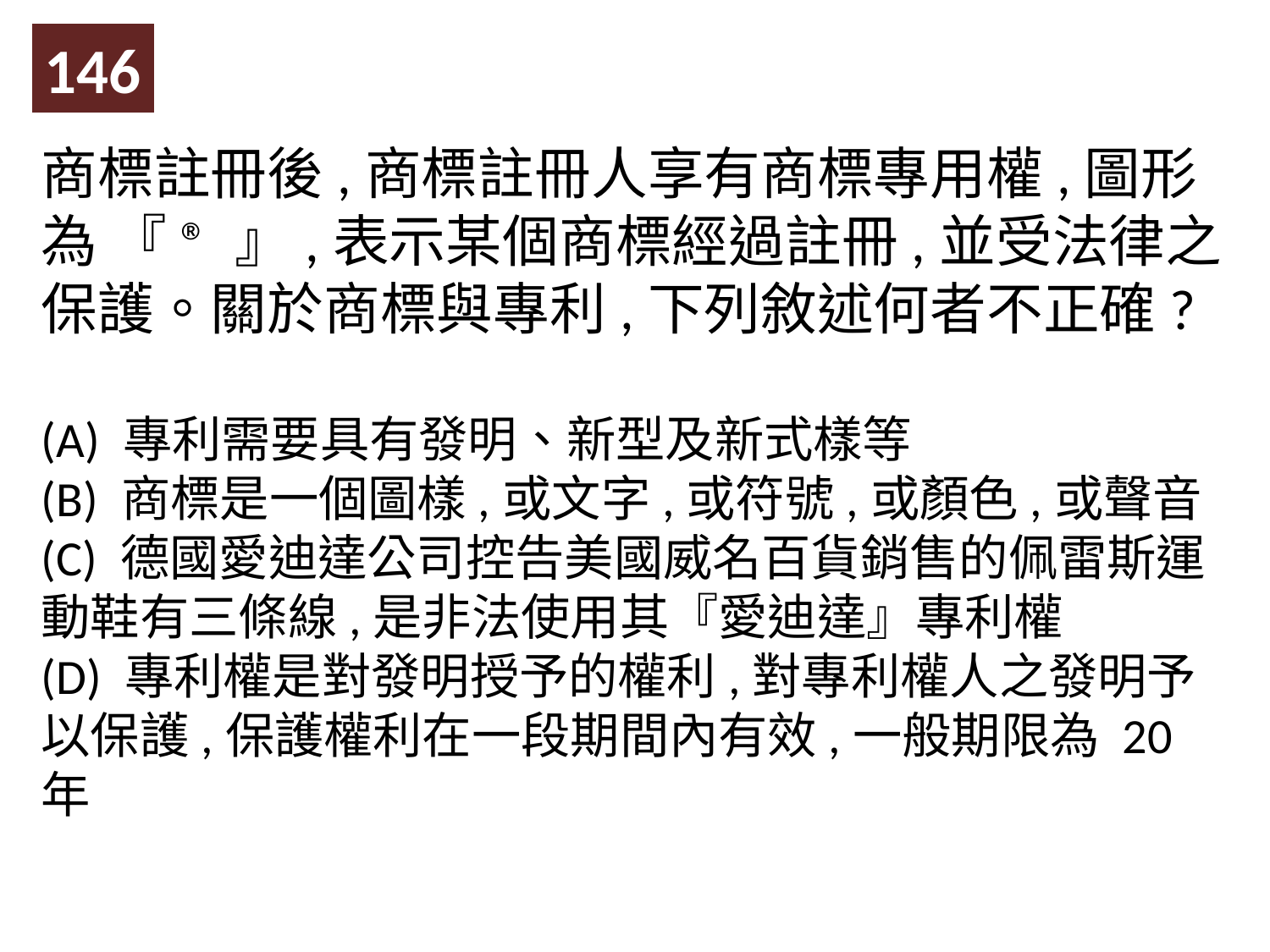

146
商標註冊後,商標註冊人享有商標專用權,圖形為 『® 』,表示某個商標經過註冊,並受法律之保護。關於商標與專利,下列敘述何者不正確?

(A) 專利需要具有發明、新型及新式樣等
(B) 商標是一個圖樣,或文字,或符號,或顏色,或聲音
(C) 德國愛迪達公司控告美國威名百貨銷售的佩雷斯運動鞋有三條線,是非法使用其『愛迪達』專利權
(D) 專利權是對發明授予的權利,對專利權人之發明予以保護,保護權利在一段期間內有效,一般期限為 20 年